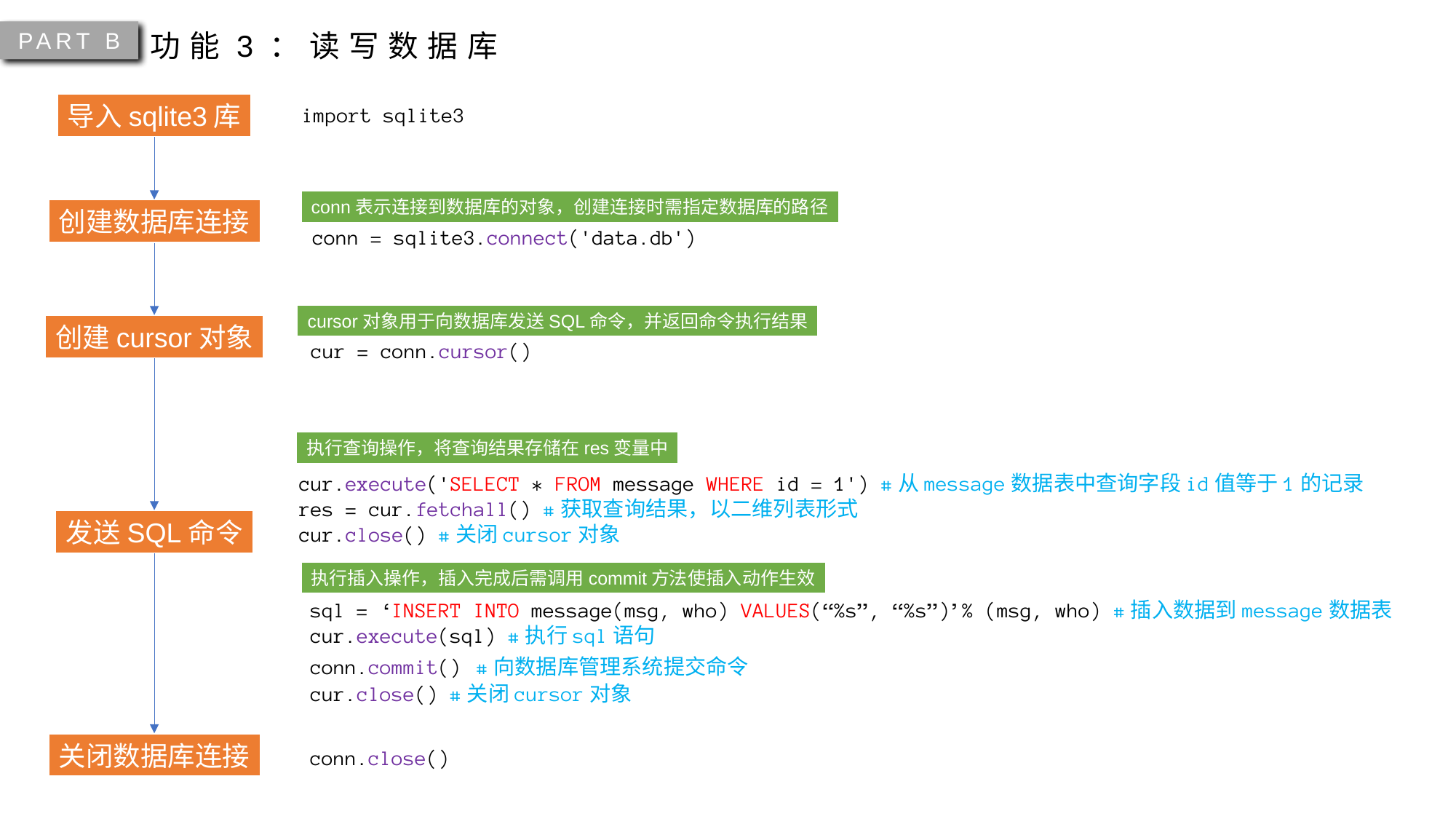

PART B
功能3：读写数据库
导入sqlite3库
import sqlite3
conn表示连接到数据库的对象，创建连接时需指定数据库的路径
conn = sqlite3.connect('data.db')
创建数据库连接
cursor对象用于向数据库发送SQL命令，并返回命令执行结果
cur = conn.cursor()
创建cursor对象
执行查询操作，将查询结果存储在res变量中
cur.execute('SELECT * FROM message WHERE id = 1') #从message数据表中查询字段id值等于1的记录
res = cur.fetchall() #获取查询结果，以二维列表形式
cur.close() #关闭cursor对象
发送SQL命令
执行插入操作，插入完成后需调用commit方法使插入动作生效
sql = ‘INSERT INTO message(msg, who) VALUES(“%s”, “%s”)’% (msg, who) #插入数据到message数据表
cur.execute(sql) #执行sql语句
conn.commit() #向数据库管理系统提交命令
cur.close() #关闭cursor对象
关闭数据库连接
conn.close()